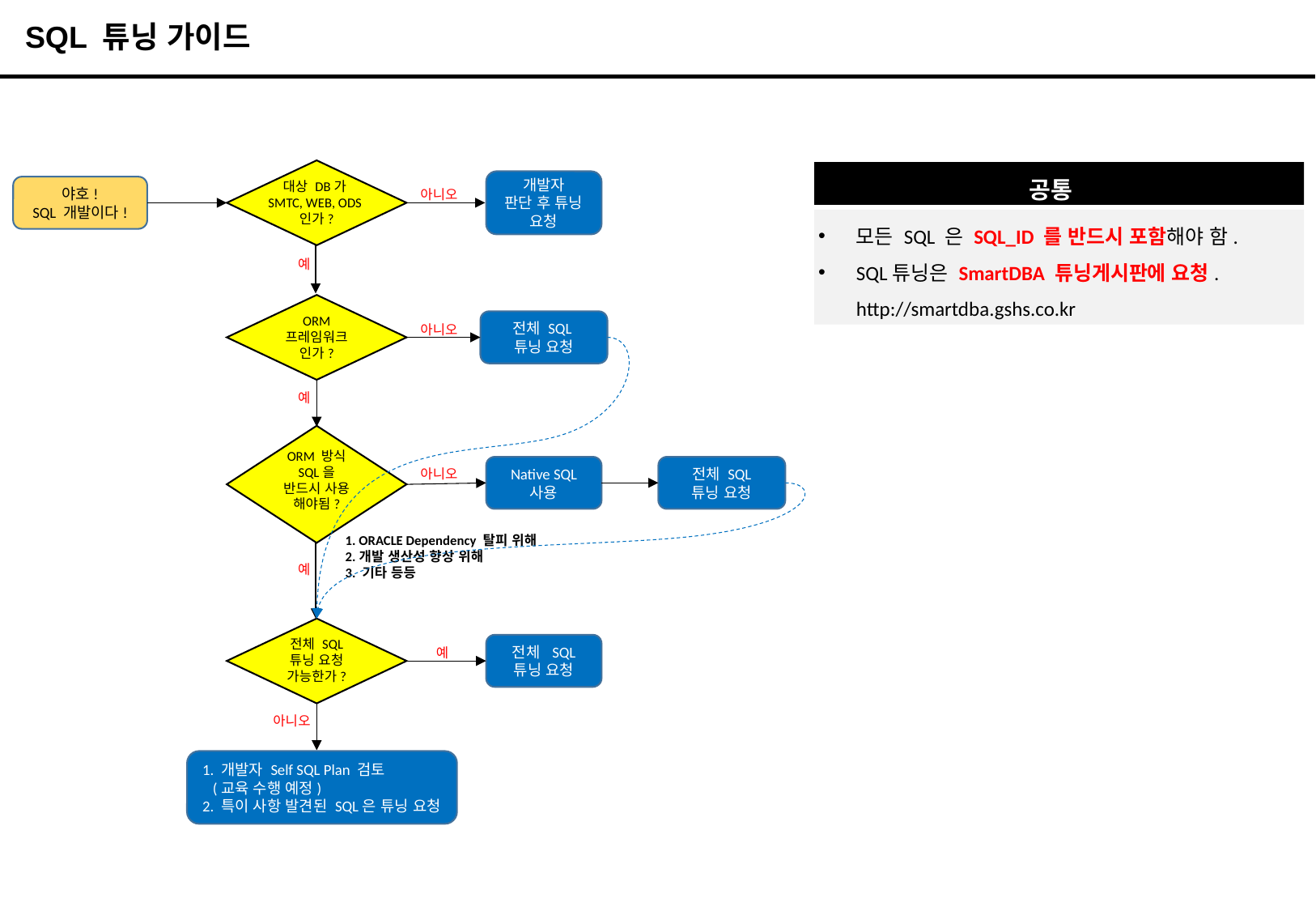

SQL 튜닝 가이드
공통

개발자
판단 후 튜닝 요청
대상 DB가
SMTC, WEB, ODS
인가?
야호!
SQL 개발이다!
아니오
예

ORM
프레임워크
인가?
전체 SQL
튜닝 요청
아니오
예

ORM 방식
SQL을
반드시 사용
해야됨?
Native SQL
사용
전체 SQL
튜닝 요청
아니오
예
 1. ORACLE Dependency 탈피 위해
 2.개발 생산성 향상 위해
 3. 기타 등등

전체 SQL
튜닝 요청
가능한가?
전체  SQL
튜닝 요청
예
아니오
1. 개발자 Self SQL Plan 검토
   (교육 수행 예정)
2. 특이 사항 발견된 SQL은 튜닝 요청

모든 SQL 은 SQL_ID 를 반드시 포함해야 함.
SQL튜닝은 SmartDBA 튜닝게시판에 요청.
http://smartdba.gshs.co.kr